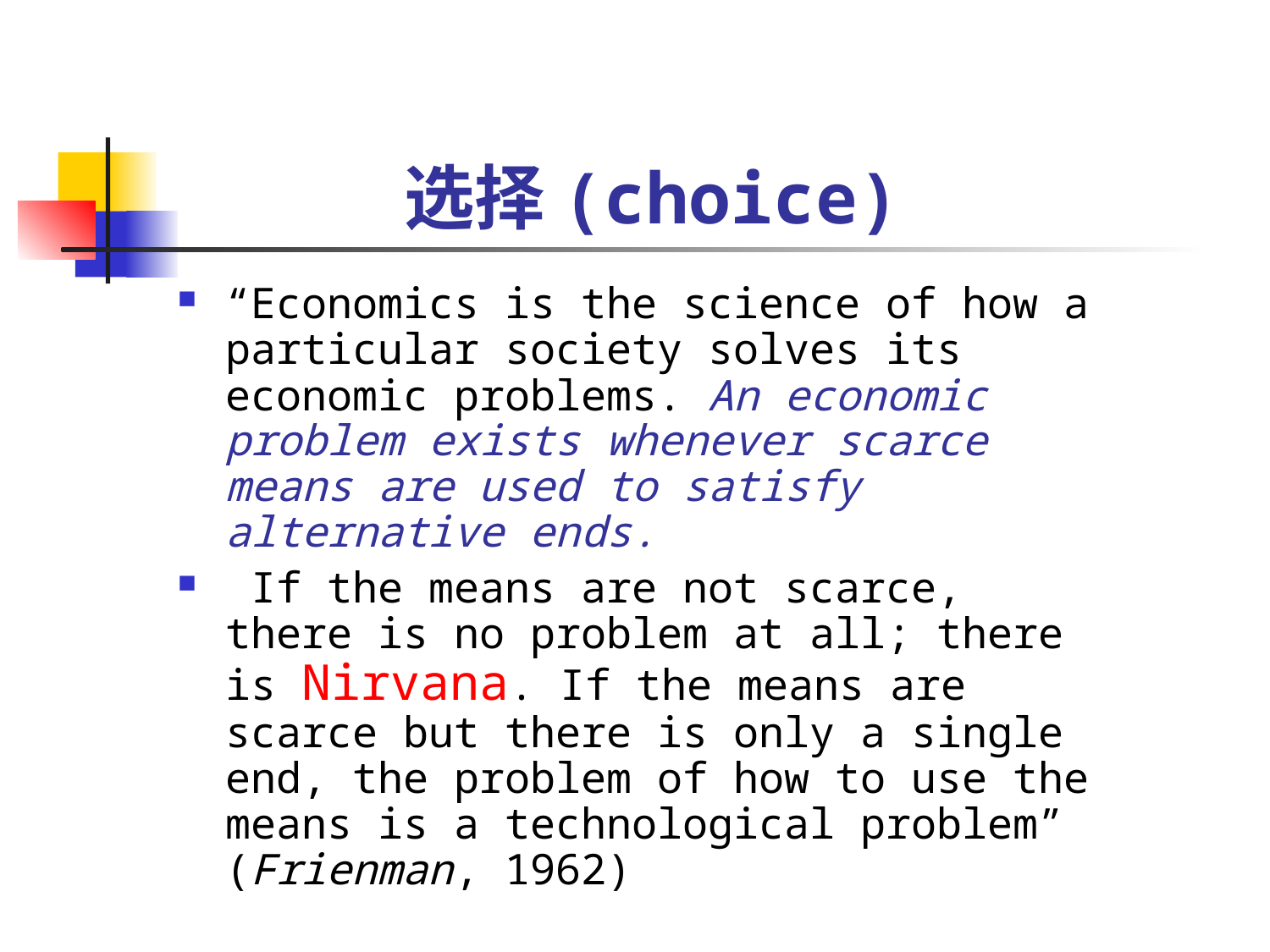

# 选择(choice)
“Economics is the science of how a particular society solves its economic problems. An economic problem exists whenever scarce means are used to satisfy alternative ends.
 If the means are not scarce, there is no problem at all; there is Nirvana. If the means are scarce but there is only a single end, the problem of how to use the means is a technological problem” (Frienman, 1962)